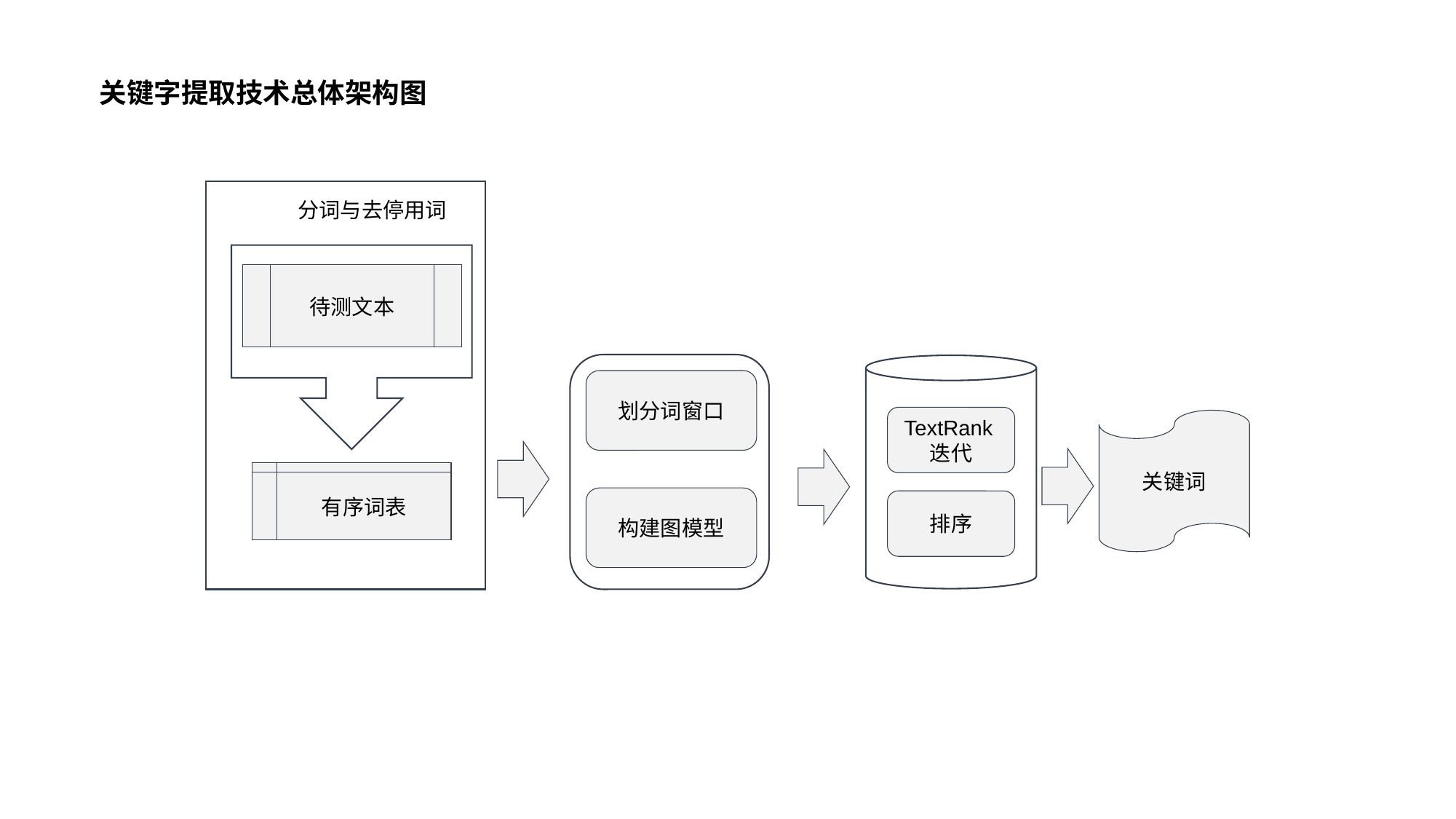

关键字提取技术总体架构图

分词与去停用词

待测文本

划分词窗口
TextRank迭代
关键词

有序词表
构建图模型
排序